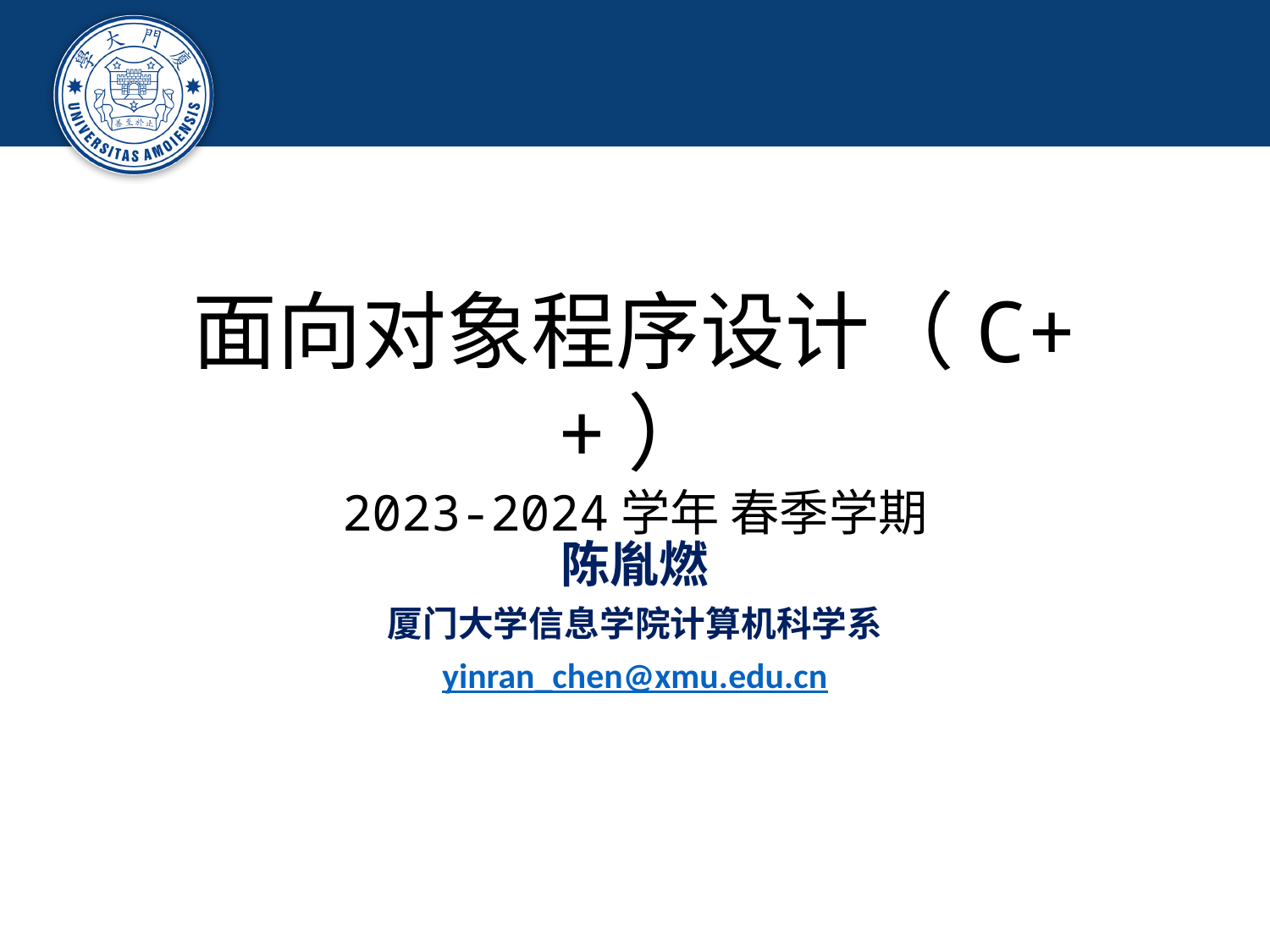

# 面向对象程序设计（C++） 2023-2024学年 春季学期
陈胤燃
厦门大学信息学院计算机科学系
yinran_chen@xmu.edu.cn